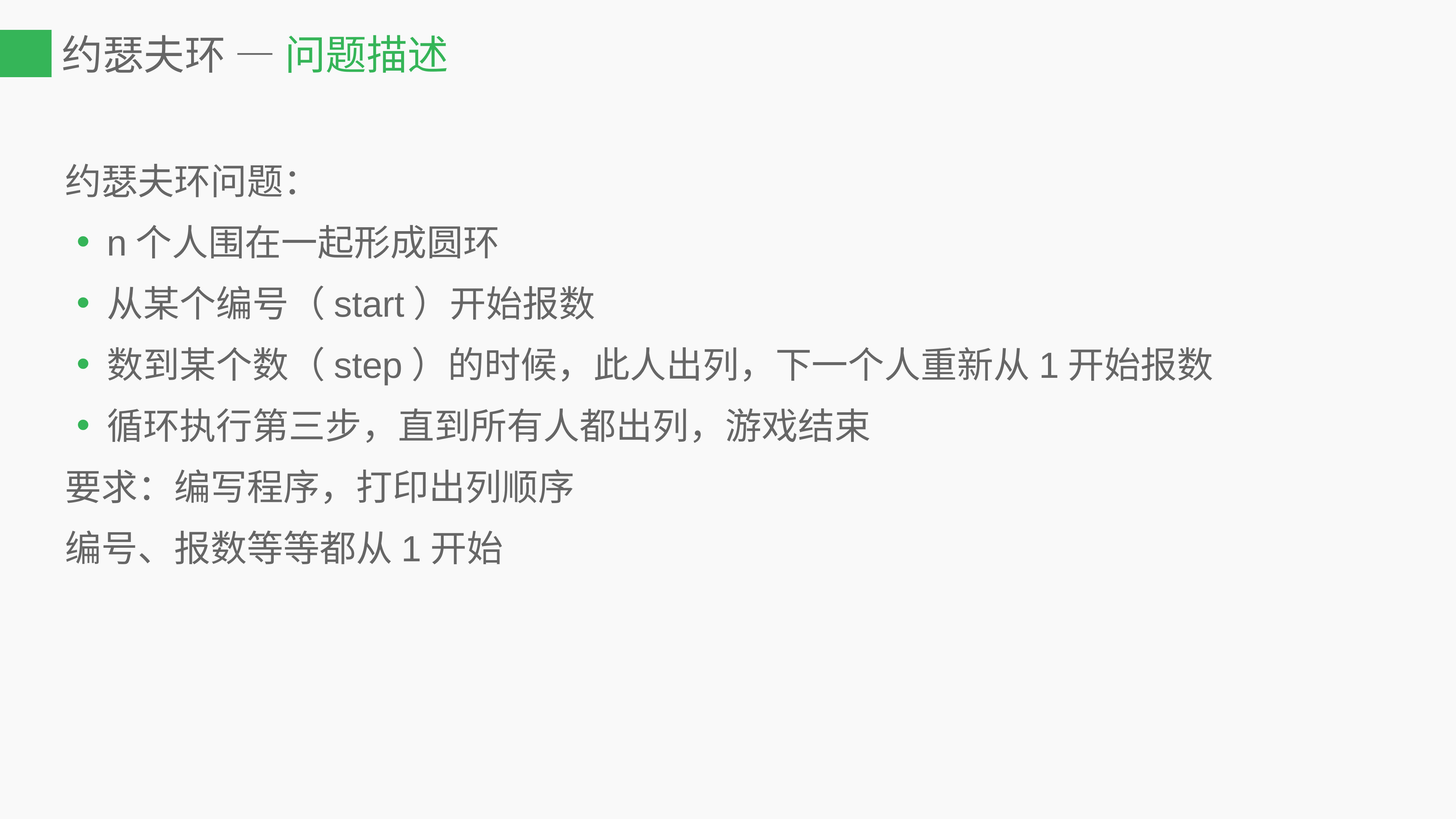

# 约瑟夫环 — 问题描述
约瑟夫环问题：
n个人围在一起形成圆环
从某个编号（start）开始报数
数到某个数（step）的时候，此人出列，下一个人重新从1开始报数
循环执行第三步，直到所有人都出列，游戏结束
要求：编写程序，打印出列顺序
编号、报数等等都从1开始